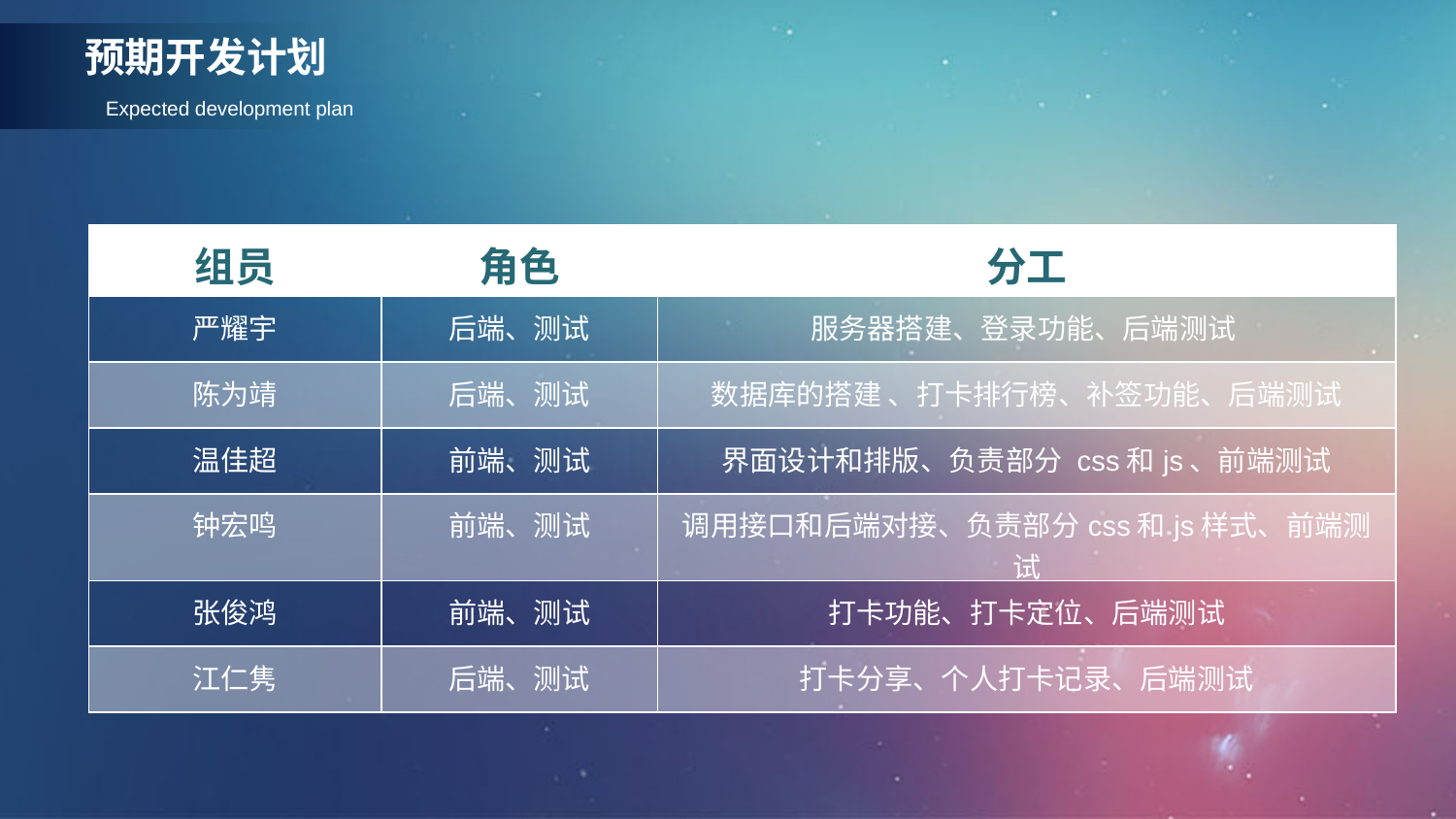

预期开发计划
Expected development plan
| 组员 | 角色 | 分工 |
| --- | --- | --- |
| 严耀宇 | 后端、测试 | 服务器搭建、登录功能、后端测试 |
| 陈为靖 | 后端、测试 | 数据库的搭建 、打卡排行榜、补签功能、后端测试 |
| 温佳超 | 前端、测试 | 界面设计和排版、负责部分 css和js、前端测试 |
| 钟宏鸣 | 前端、测试 | 调用接口和后端对接、负责部分css和js样式、前端测试 |
| 张俊鸿 | 前端、测试 | 打卡功能、打卡定位、后端测试 |
| 江仁隽 | 后端、测试 | 打卡分享、个人打卡记录、后端测试 |